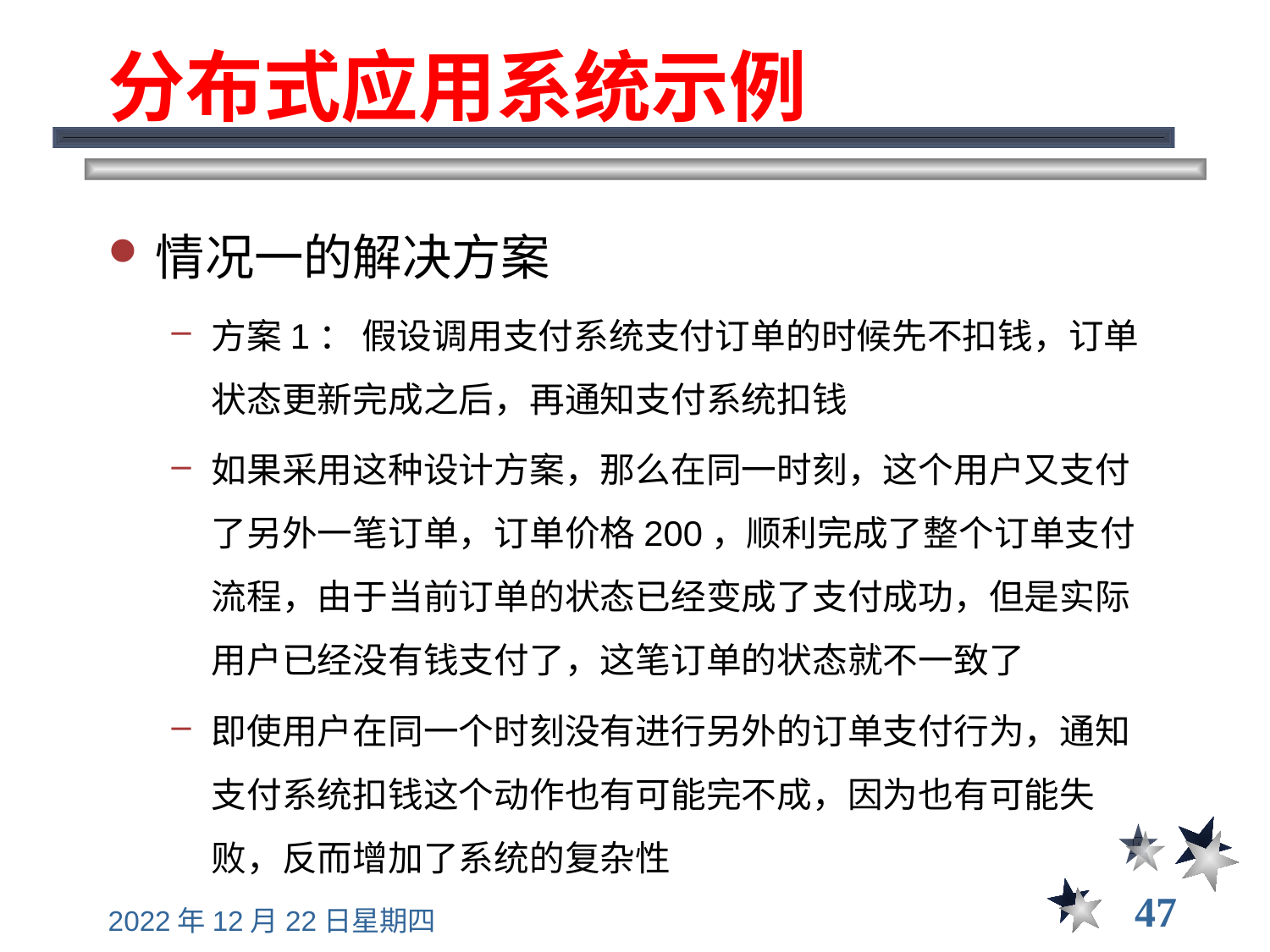

# 分布式应用系统示例
情况一的解决方案
方案1： 假设调用支付系统支付订单的时候先不扣钱，订单状态更新完成之后，再通知支付系统扣钱
如果采用这种设计方案，那么在同一时刻，这个用户又支付了另外一笔订单，订单价格200，顺利完成了整个订单支付流程，由于当前订单的状态已经变成了支付成功，但是实际用户已经没有钱支付了，这笔订单的状态就不一致了
即使用户在同一个时刻没有进行另外的订单支付行为，通知支付系统扣钱这个动作也有可能完不成，因为也有可能失败，反而增加了系统的复杂性
47
2022年12月22日星期四
大数据管理----前言